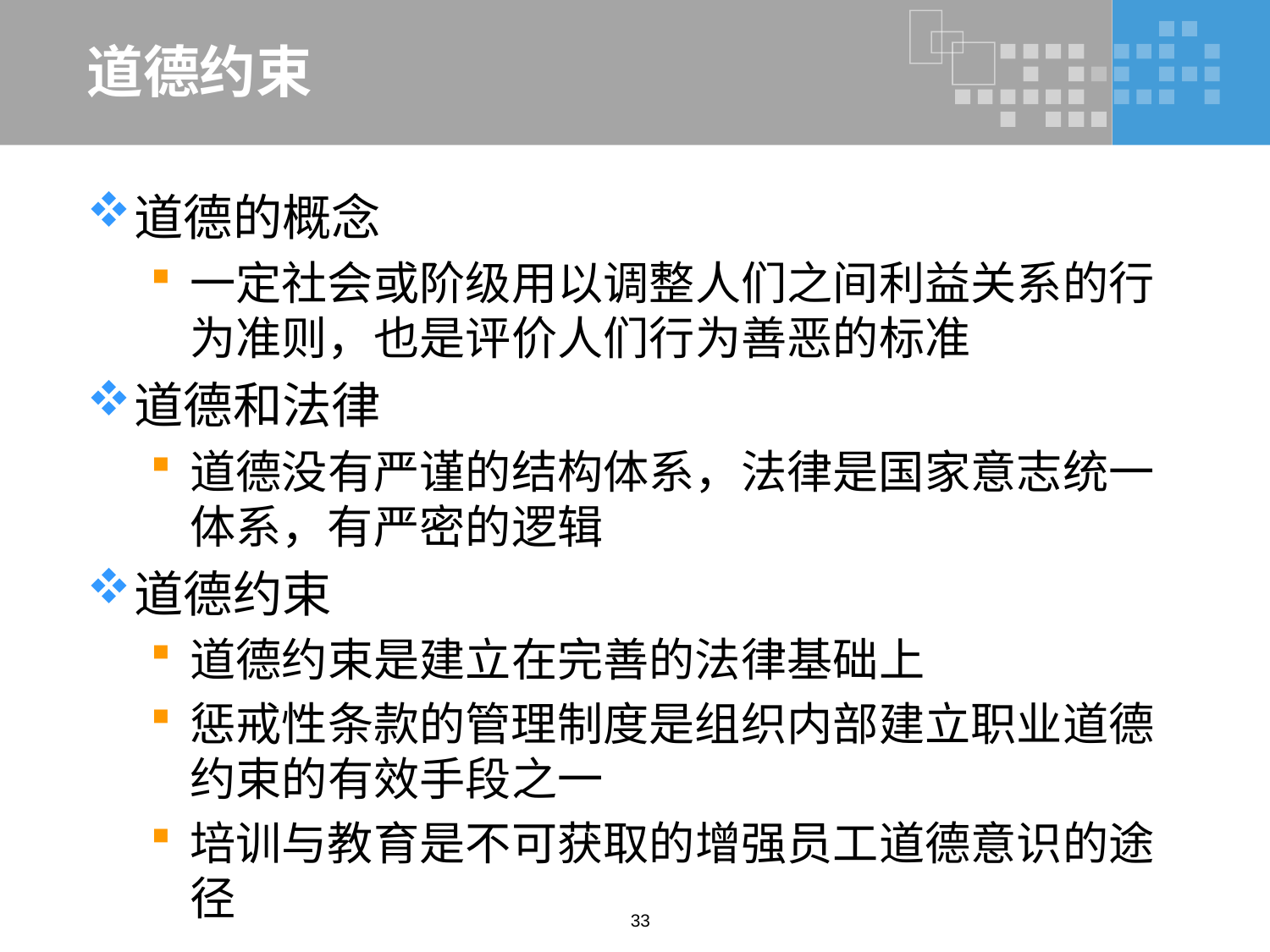

# 道德约束
道德的概念
一定社会或阶级用以调整人们之间利益关系的行为准则，也是评价人们行为善恶的标准
道德和法律
道德没有严谨的结构体系，法律是国家意志统一体系，有严密的逻辑
道德约束
道德约束是建立在完善的法律基础上
惩戒性条款的管理制度是组织内部建立职业道德约束的有效手段之一
培训与教育是不可获取的增强员工道德意识的途径

33